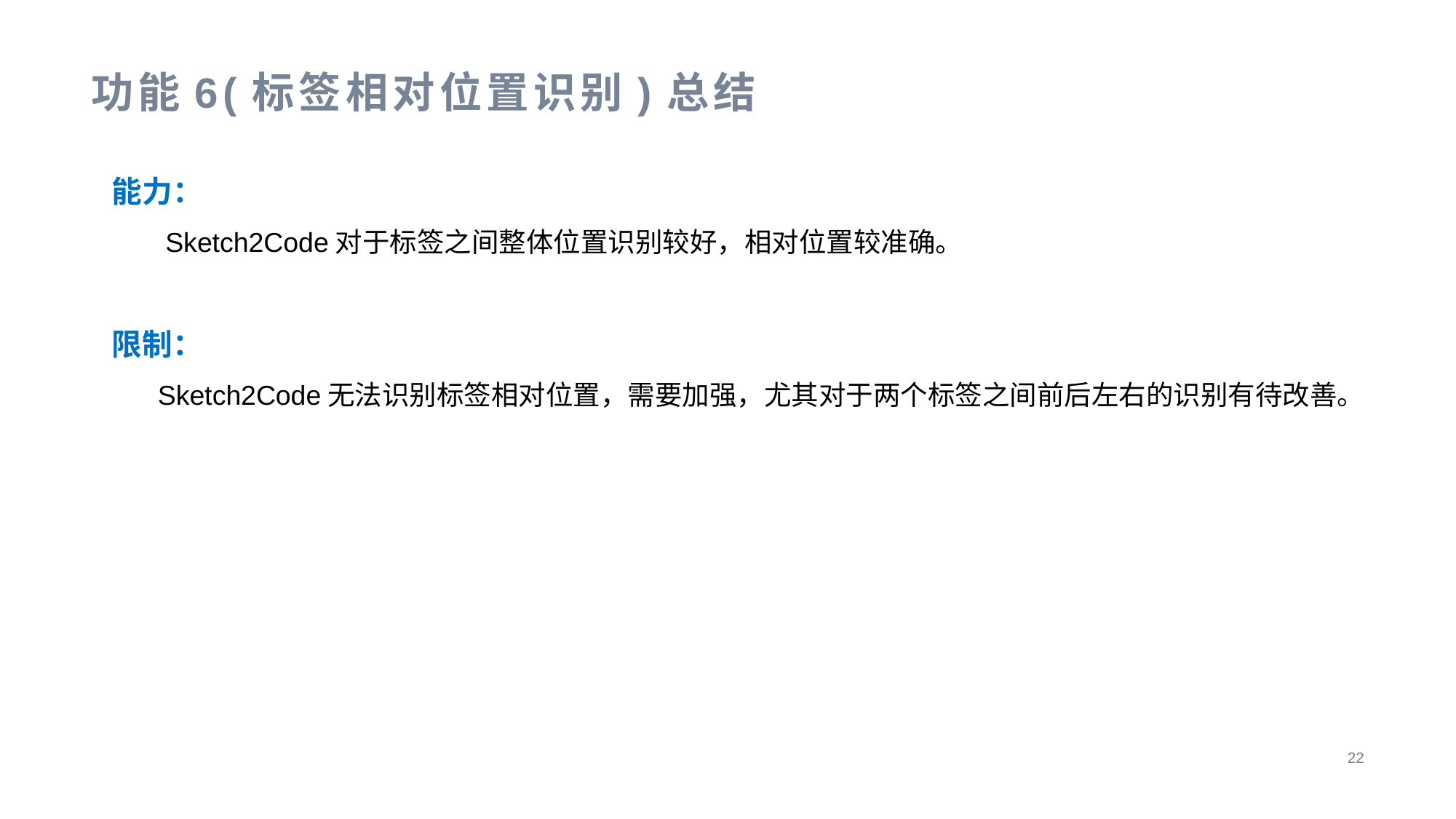

# 功能6(标签相对位置识别)总结
能力：
       Sketch2Code对于标签之间整体位置识别较好，相对位置较准确。

限制：
      Sketch2Code无法识别标签相对位置，需要加强，尤其对于两个标签之间前后左右的识别有待改善。
22